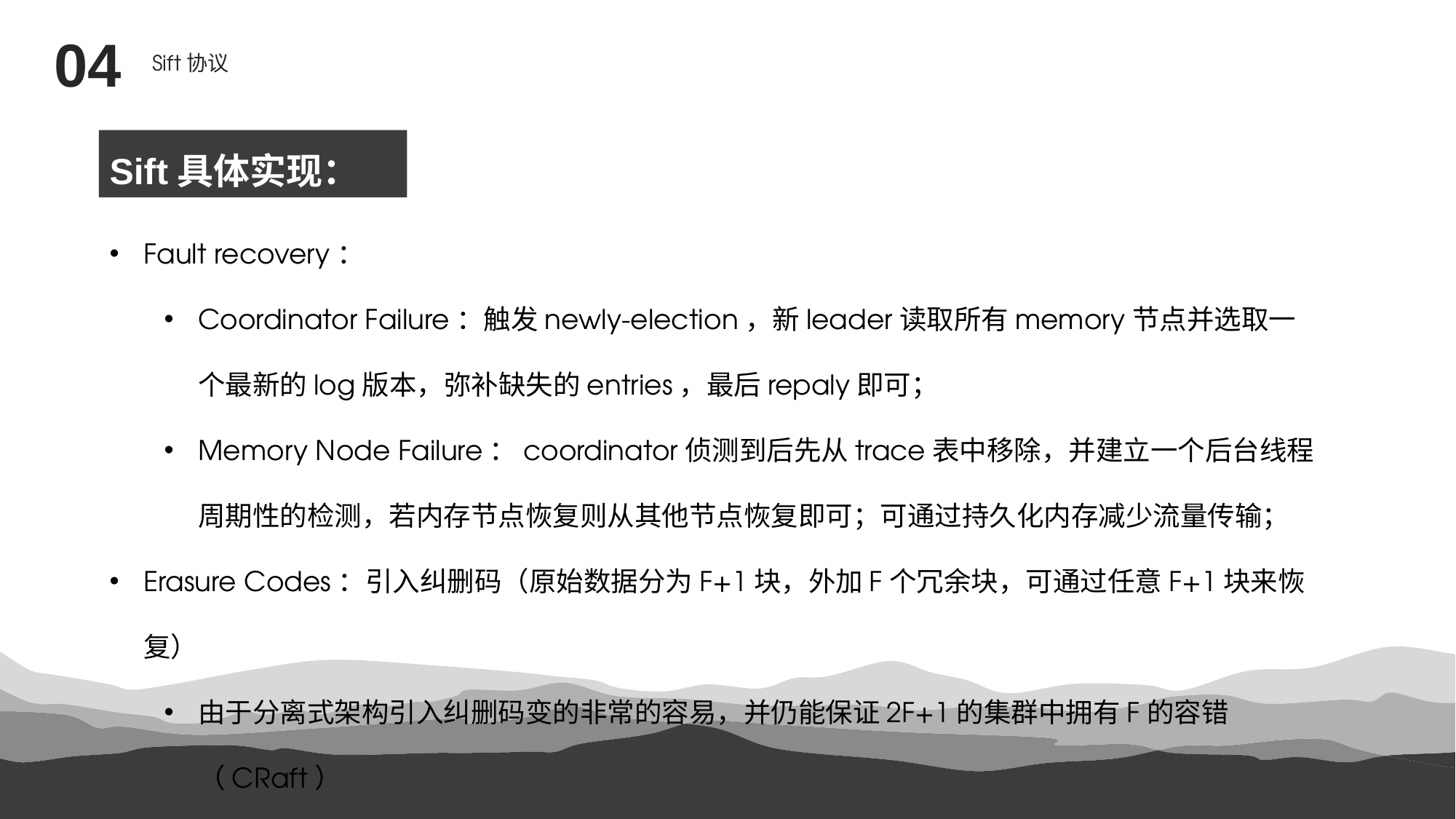

04
Sift协议
Sift具体实现：
Fault recovery：
Coordinator Failure：触发newly-election，新leader读取所有memory节点并选取一个最新的log版本，弥补缺失的entries，最后repaly即可；
Memory Node Failure：coordinator侦测到后先从trace表中移除，并建立一个后台线程周期性的检测，若内存节点恢复则从其他节点恢复即可；可通过持久化内存减少流量传输；
Erasure Codes：引入纠删码（原始数据分为F+1块，外加F个冗余块，可通过任意F+1块来恢复）
由于分离式架构引入纠删码变的非常的容易，并仍能保证2F+1的集群中拥有F的容错（CRaft）
Safety：F+1个CPU节点容忍 F CPU节点故障；2F+1内存节点容忍 F内存节点故障；